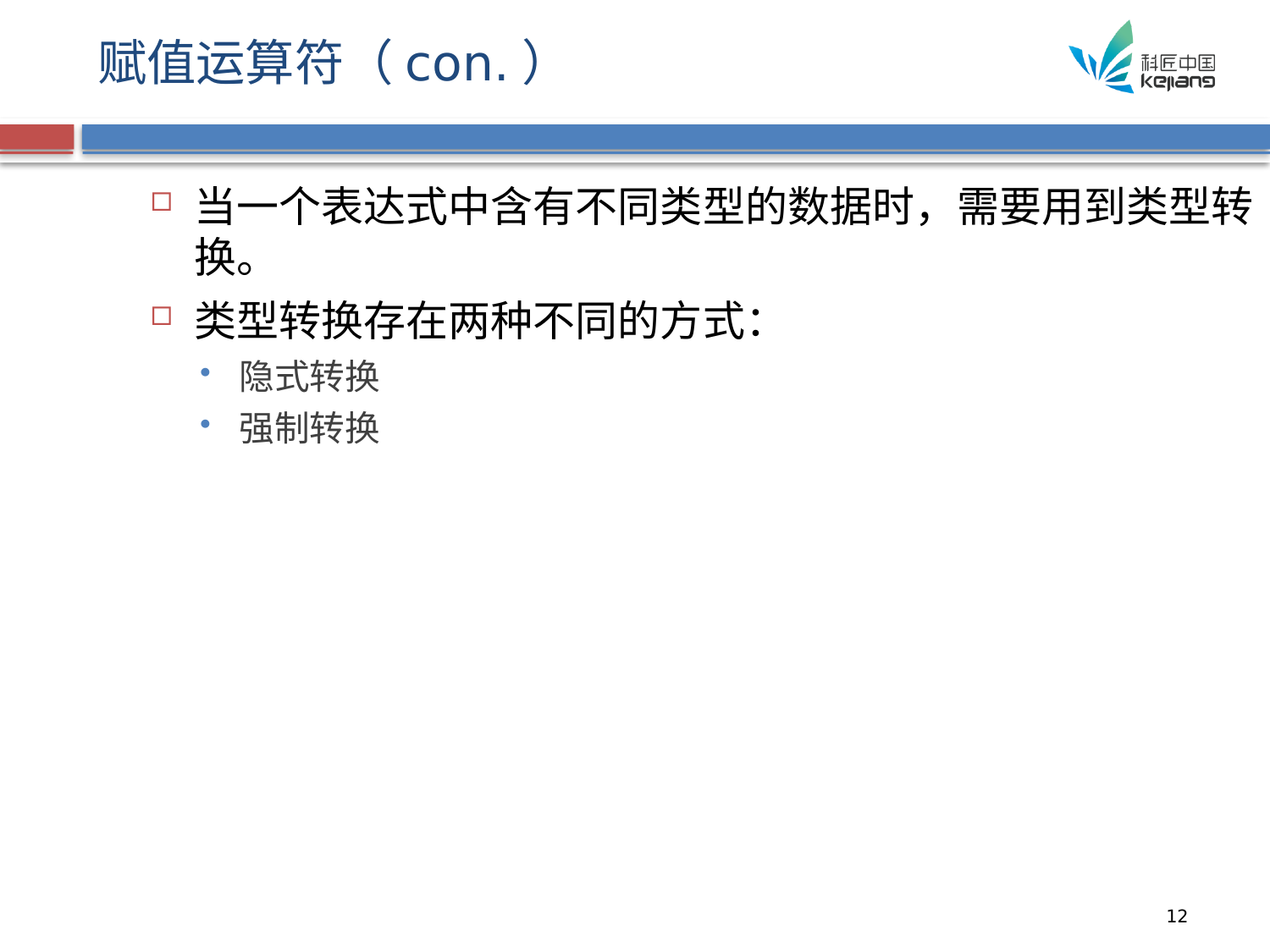

# 赋值运算符（con.）
当一个表达式中含有不同类型的数据时，需要用到类型转换。
类型转换存在两种不同的方式：
隐式转换
强制转换
12